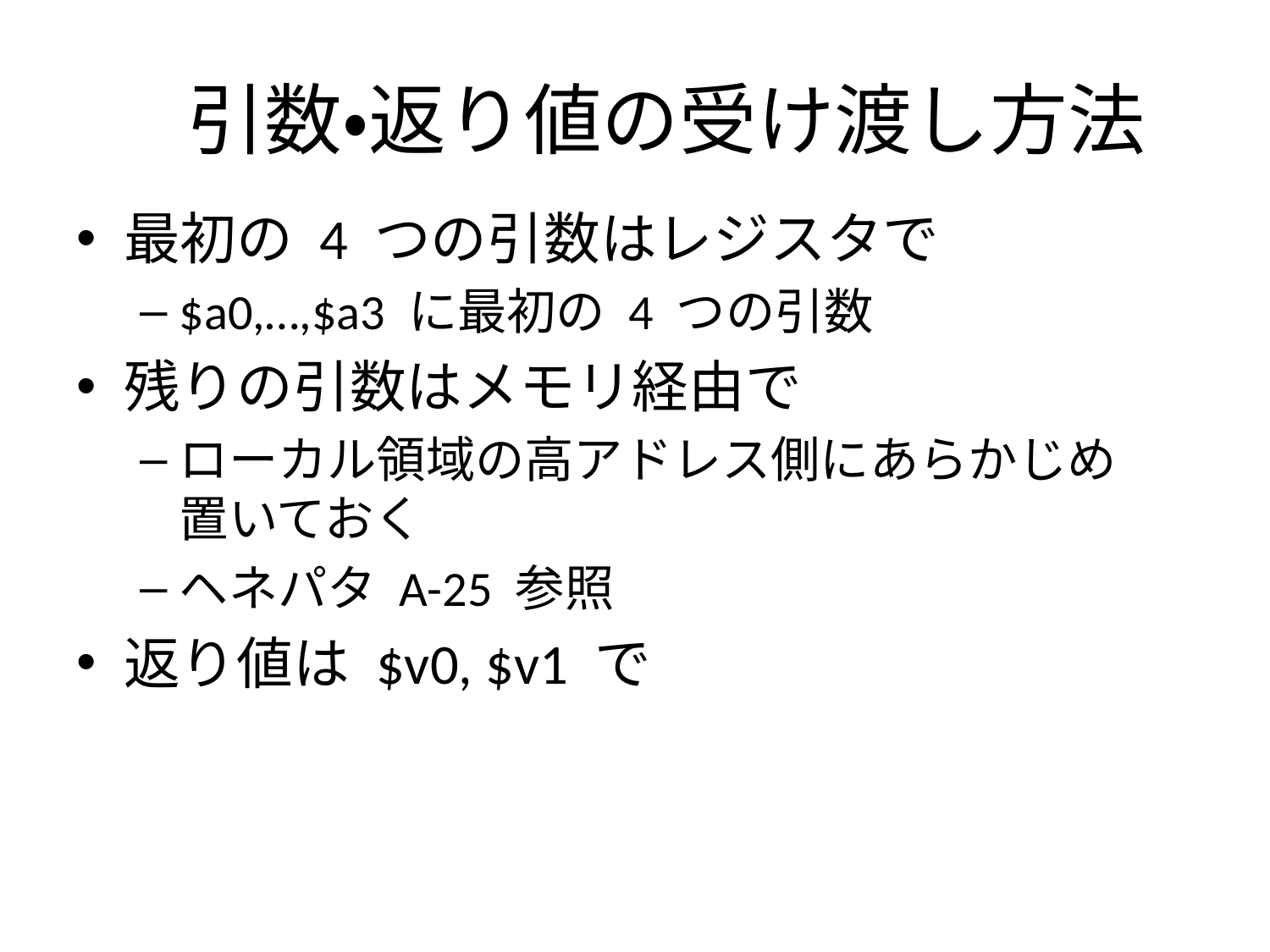

# 引数・返り値の受け渡し方法
最初の 4 つの引数はレジスタで
$a0,…,$a3 に最初の 4 つの引数
残りの引数はメモリ経由で
ローカル領域の高アドレス側にあらかじめ
置いておく
ヘネパタ A-25 参照
返り値は $v0, $v1 で